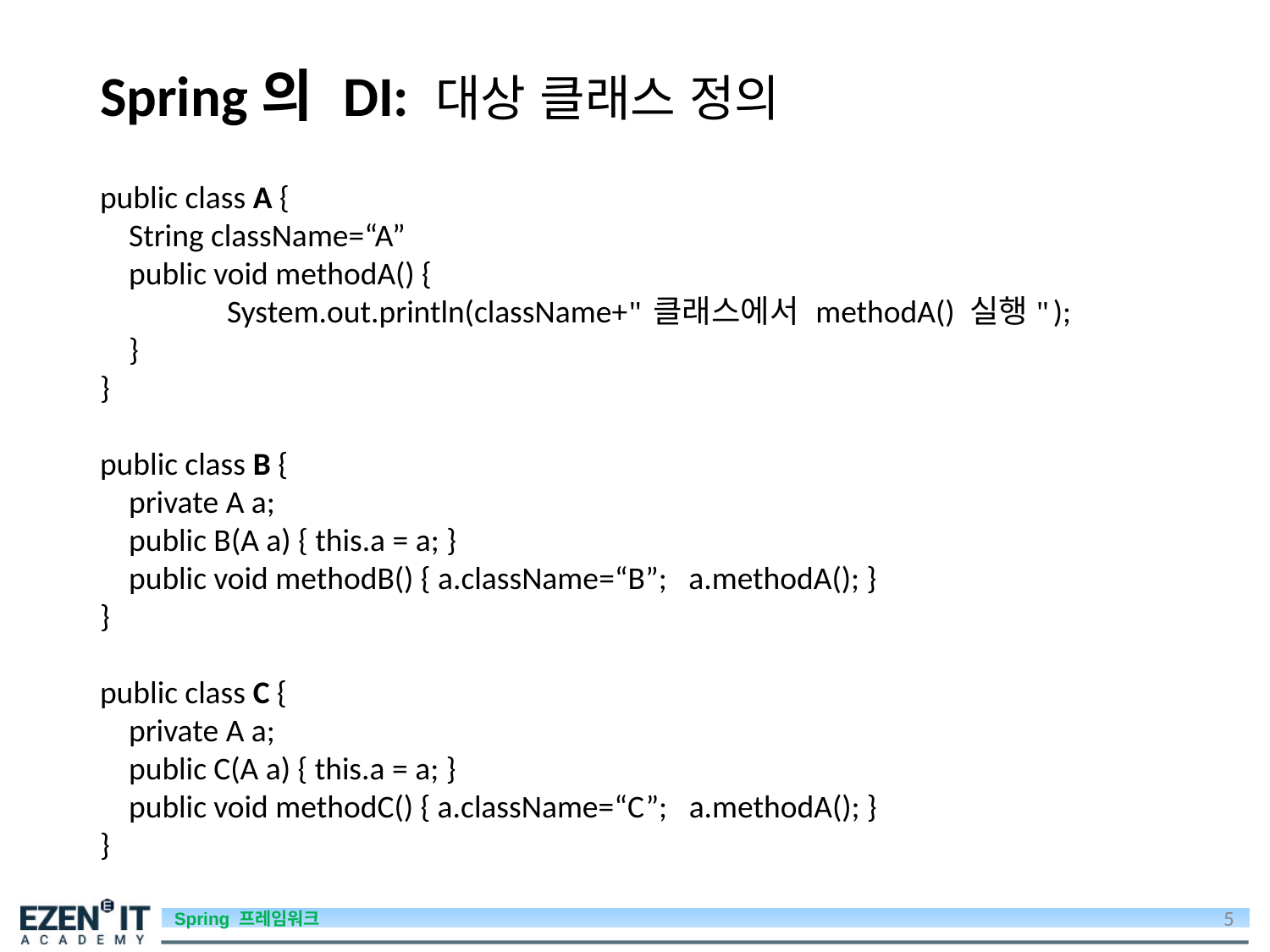

# Spring의 DI: 대상 클래스 정의
public class A {
    String className=“A”
    public void methodA() {
	System.out.println(className+"클래스에서 methodA() 실행");
    }
}

public class B {
    private A a;
    public B(A a) { this.a = a; }
    public void methodB() { a.className=“B”;   a.methodA(); }
}

public class C {
    private A a;
    public C(A a) { this.a = a; }
    public void methodC() { a.className=“C”;   a.methodA(); }
}

5